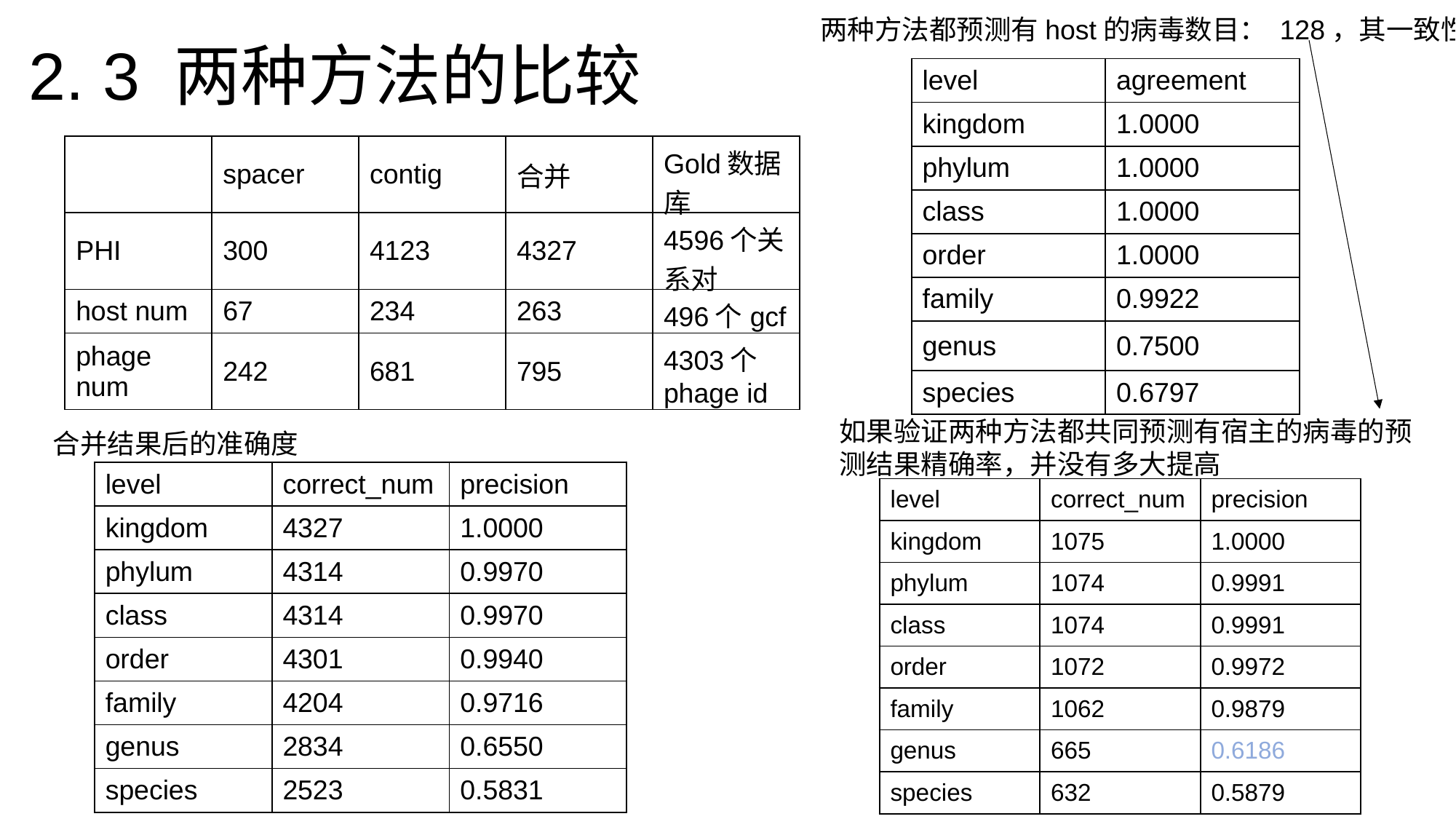

# 2. 3 两种方法的比较
两种方法都预测有host的病毒数目： 128，其一致性
​
​
| level | agreement |
| --- | --- |
| kingdom | 1.0000 |
| phylum | 1.0000 |
| class | 1.0000 |
| order | 1.0000 |
| family | 0.9922 |
| genus | 0.7500 |
| species | 0.6797 |
|  | spacer | contig | 合并 | Gold数据库 |
| --- | --- | --- | --- | --- |
| PHI | 300 | 4123 | 4327 | 4596个关系对 |
| host num | 67 | 234 | 263 | 496个gcf |
| phage num | 242 | 681 | 795 | 4303个phage id |
​
​
​

​
​合并结果后的准确度

​
​
​
​
如果验证两种方法都共同预测有宿主的病毒的预测结果精确率，并没有多大提高
| level | correct\_num | precision |
| --- | --- | --- |
| kingdom | 4327 | 1.0000 |
| phylum | 4314 | 0.9970 |
| class | 4314 | 0.9970 |
| order | 4301 | 0.9940 |
| family | 4204 | 0.9716 |
| genus | 2834 | 0.6550 |
| species | 2523 | 0.5831 |
| level | correct\_num | precision |
| --- | --- | --- |
| kingdom | 1075 | 1.0000 |
| phylum | 1074 | 0.9991 |
| class | 1074 | 0.9991 |
| order | 1072 | 0.9972 |
| family | 1062 | 0.9879 |
| genus | 665 | 0.6186 |
| species | 632 | 0.5879 |